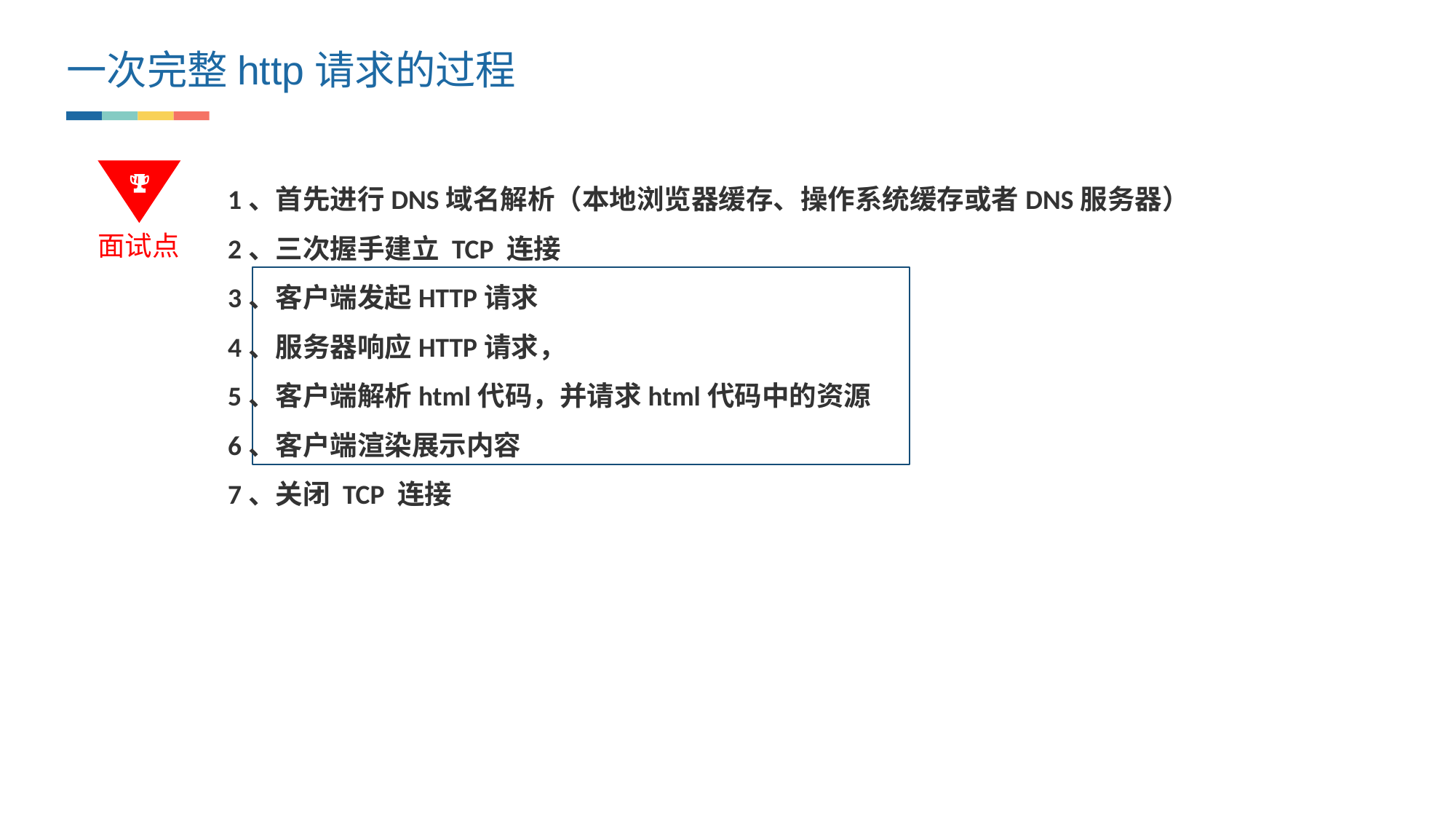

一次完整http请求的过程

1、首先进行DNS域名解析（本地浏览器缓存、操作系统缓存或者DNS服务器）
2、三次握手建立 TCP 连接
3、客户端发起HTTP请求
4、服务器响应HTTP请求，
5、客户端解析html代码，并请求html代码中的资源
6、客户端渲染展示内容
7、关闭 TCP 连接
面试点